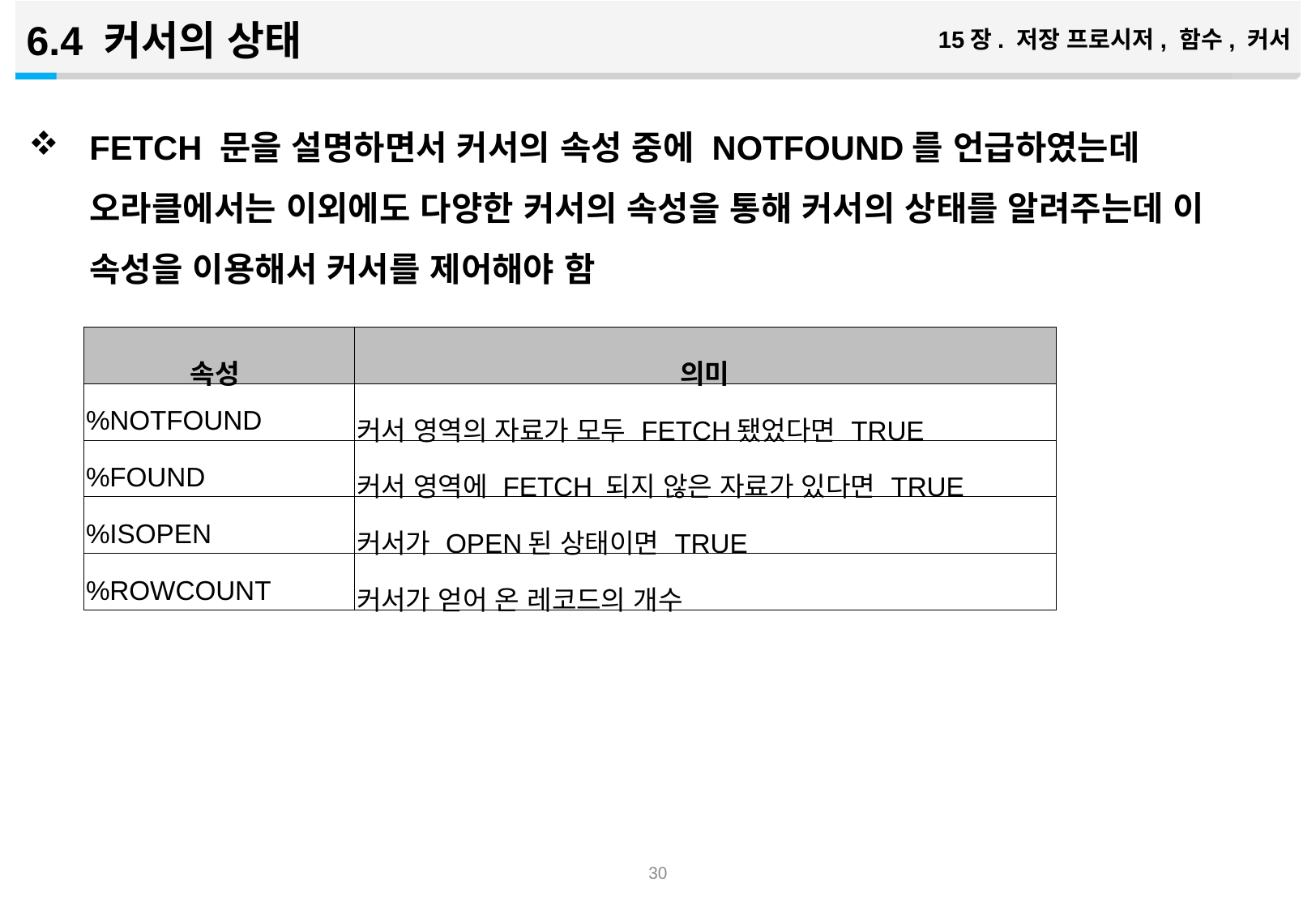

6.4 커서의 상태
15장. 저장 프로시저, 함수, 커서
FETCH 문을 설명하면서 커서의 속성 중에 NOTFOUND를 언급하였는데       오라클에서는 이외에도 다양한 커서의 속성을 통해 커서의 상태를 알려주는데 이 속성을 이용해서 커서를 제어해야 함
| 속성 | 의미 |
| --- | --- |
| %NOTFOUND | 커서 영역의 자료가 모두 FETCH됐었다면 TRUE |
| %FOUND | 커서 영역에 FETCH 되지 않은 자료가 있다면 TRUE |
| %ISOPEN | 커서가 OPEN된 상태이면 TRUE |
| %ROWCOUNT | 커서가 얻어 온 레코드의 개수 |
30